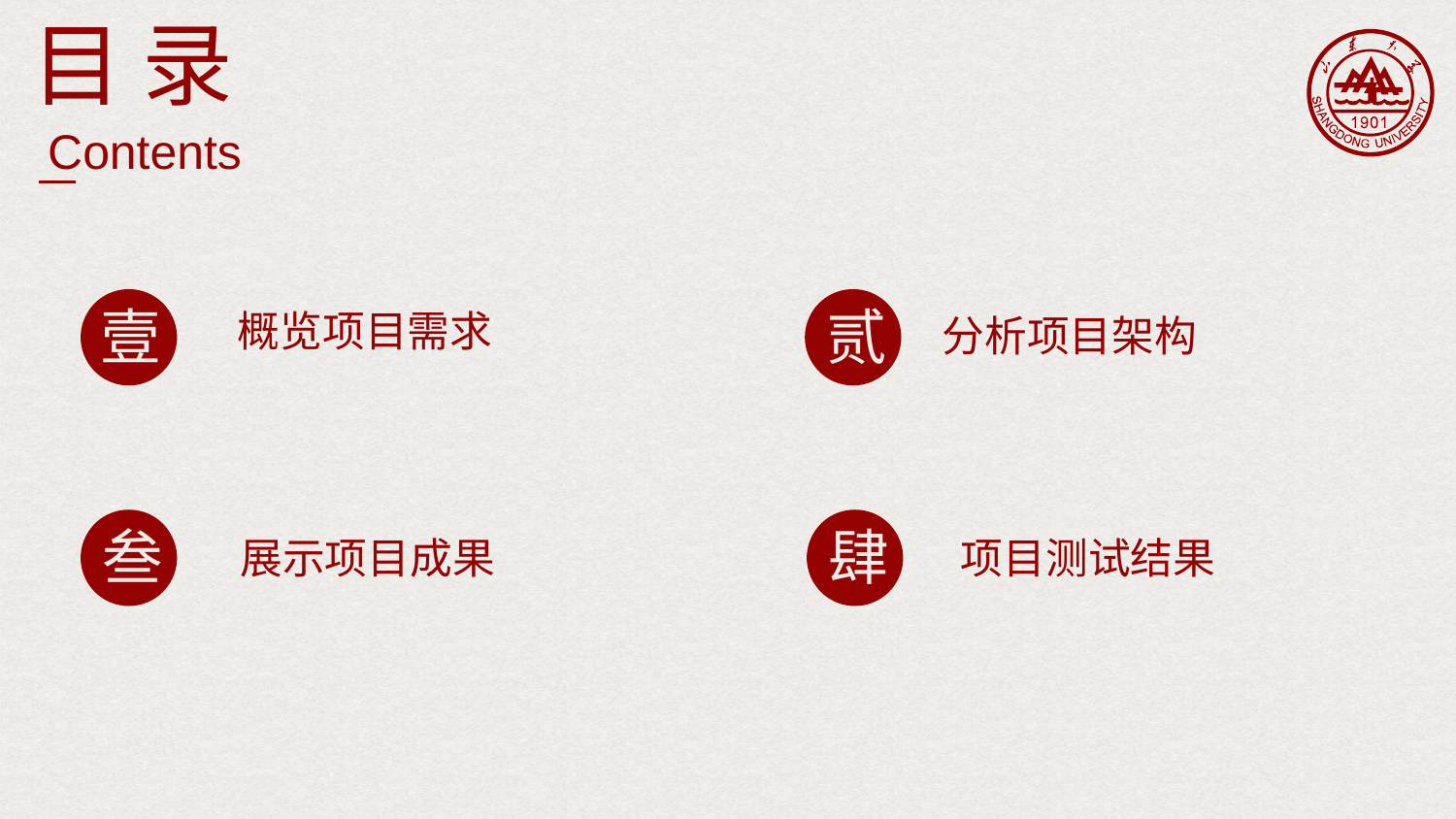

目 录
Contents

壹
贰
概览项目需求
分析项目架构

叁
肆
展示项目成果
项目测试结果